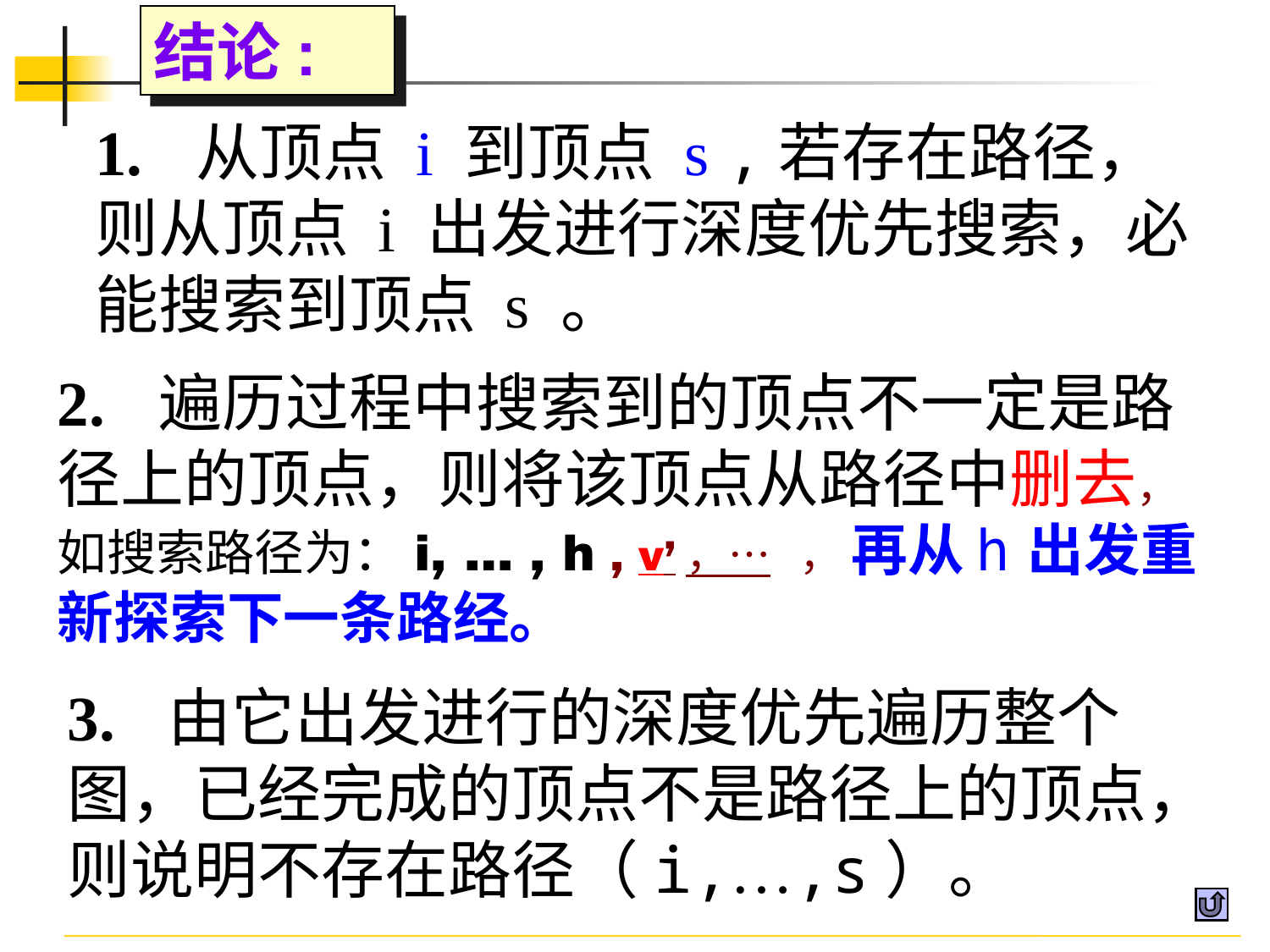

结论:
1. 从顶点 i 到顶点 s ,若存在路径，则从顶点 i 出发进行深度优先搜索，必能搜索到顶点 s 。
2. 遍历过程中搜索到的顶点不一定是路径上的顶点，则将该顶点从路径中删去，
如搜索路径为：i, … , h , v’，…   ， 再从h出发重新探索下一条路经。
3. 由它出发进行的深度优先遍历整个图，已经完成的顶点不是路径上的顶点，则说明不存在路径（i,…,s）。
71